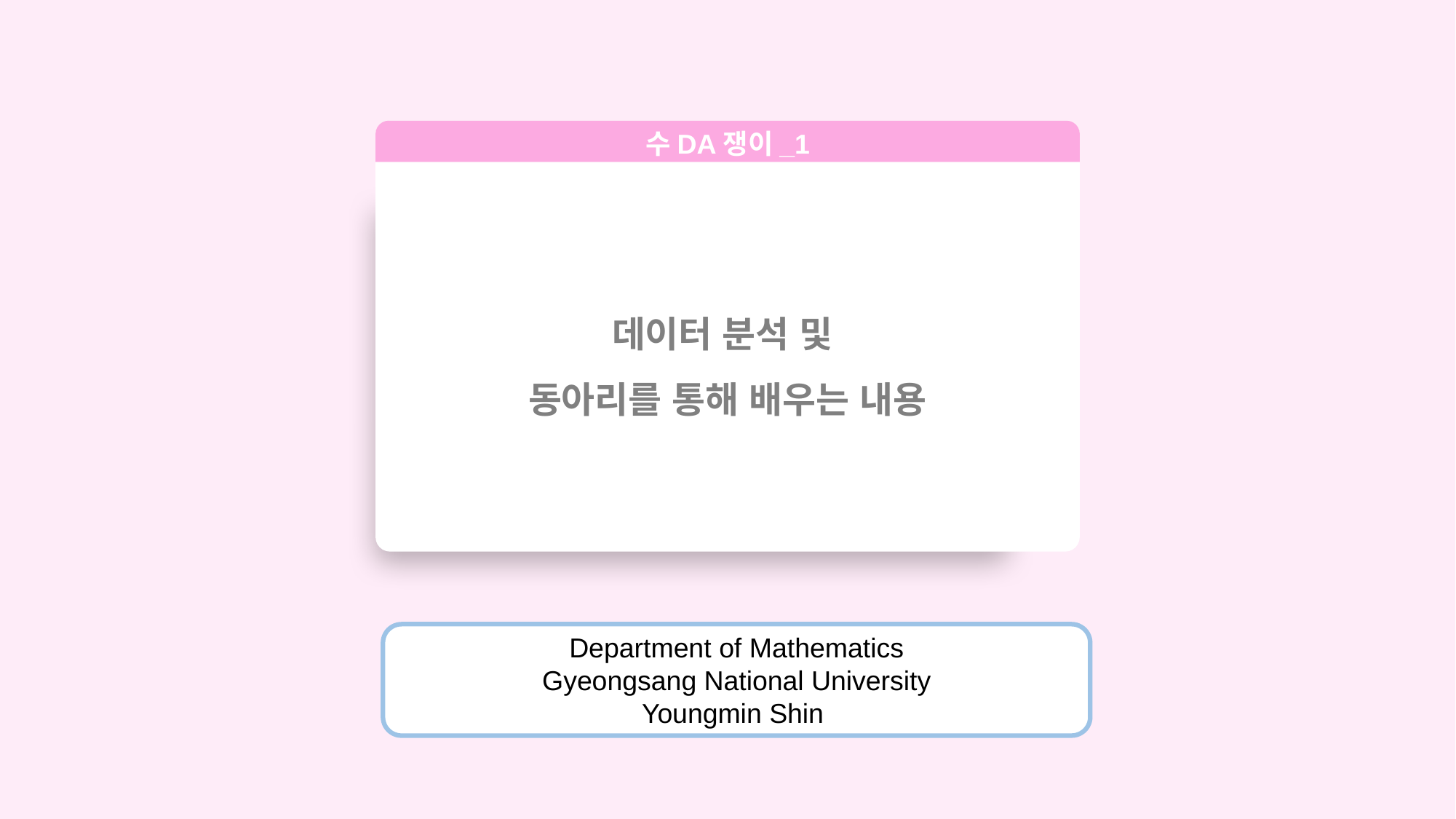

수DA쟁이_1
데이터 분석 및
동아리를 통해 배우는 내용
Department of Mathematics
Gyeongsang National University
Youngmin Shin